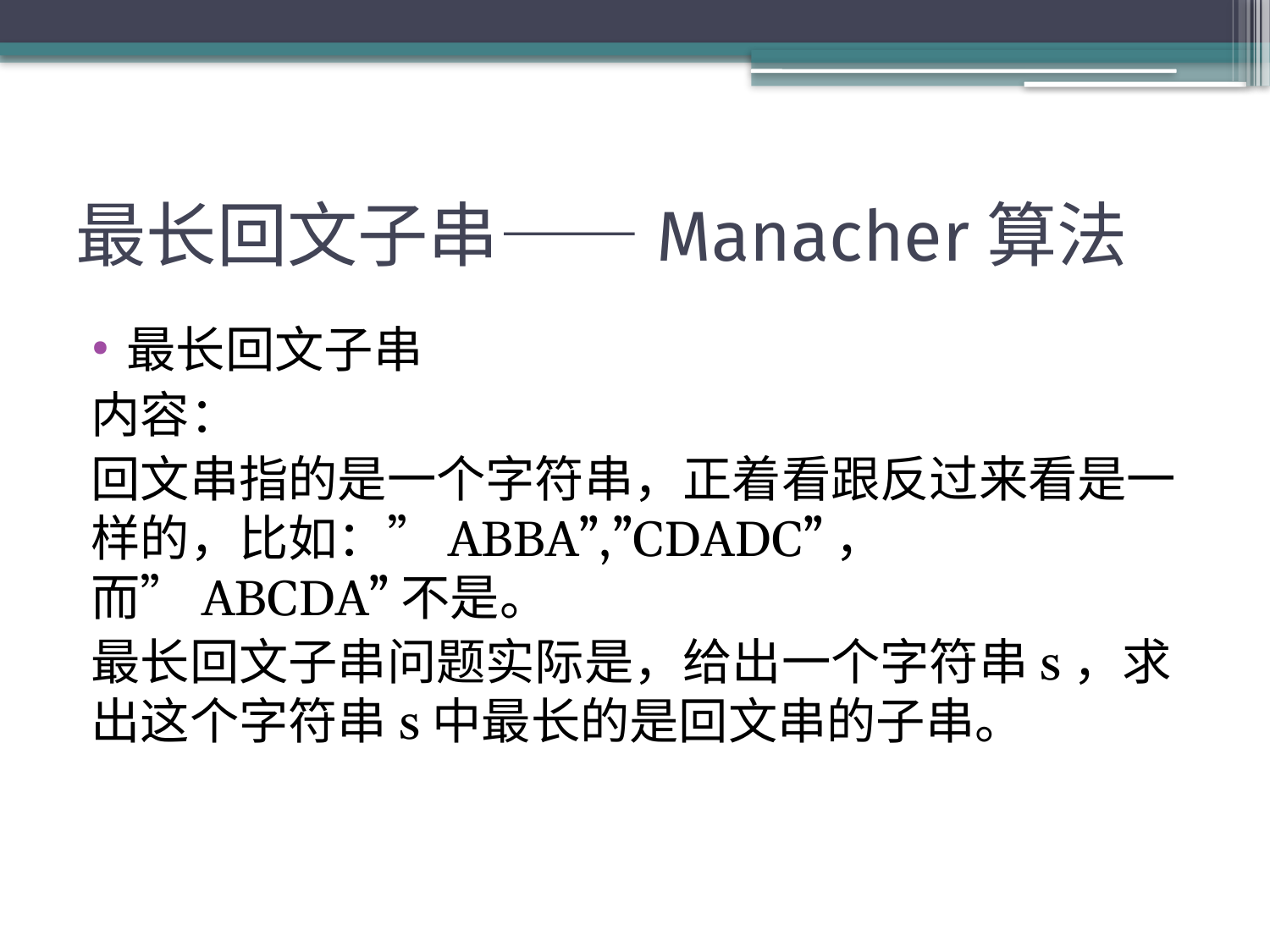

# 最长回文子串——Manacher算法
最长回文子串
内容：
回文串指的是一个字符串，正着看跟反过来看是一样的，比如：”ABBA”,”CDADC”，而”ABCDA”不是。
最长回文子串问题实际是，给出一个字符串s，求出这个字符串s中最长的是回文串的子串。